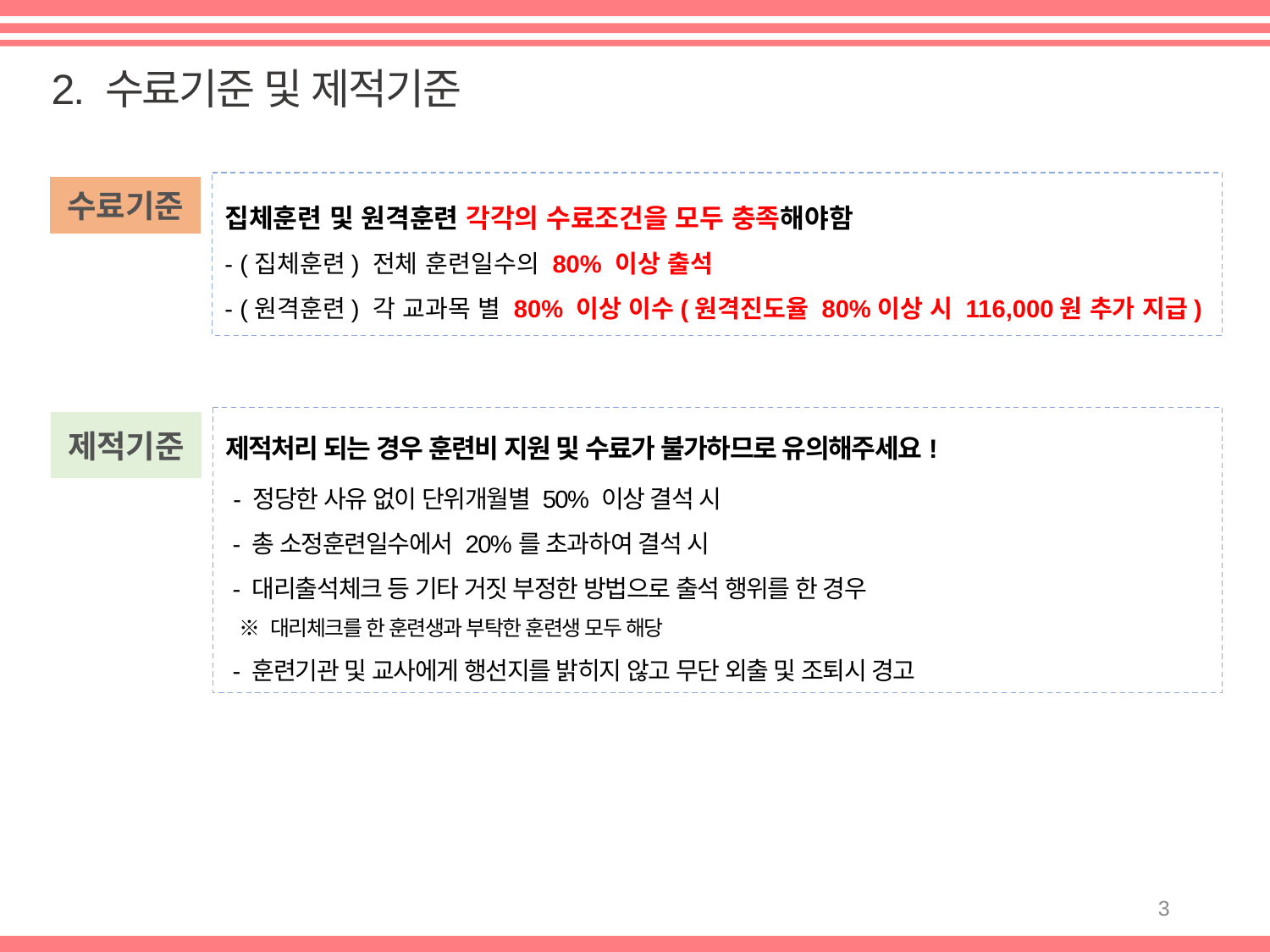

2. 수료기준 및 제적기준
집체훈련 및 원격훈련 각각의 수료조건을 모두 충족해야함
- (집체훈련) 전체 훈련일수의 80% 이상 출석
- (원격훈련) 각 교과목 별 80% 이상 이수(원격진도율 80%이상 시 116,000원 추가 지급)
수료기준
제적처리 되는 경우 훈련비 지원 및 수료가 불가하므로 유의해주세요!
 - 정당한 사유 없이 단위개월별 50% 이상 결석 시
 - 총 소정훈련일수에서 20%를 초과하여 결석 시
 - 대리출석체크 등 기타 거짓 부정한 방법으로 출석 행위를 한 경우
   ※ 대리체크를 한 훈련생과 부탁한 훈련생 모두 해당
 - 훈련기관 및 교사에게 행선지를 밝히지 않고 무단 외출 및 조퇴시 경고
제적기준
3